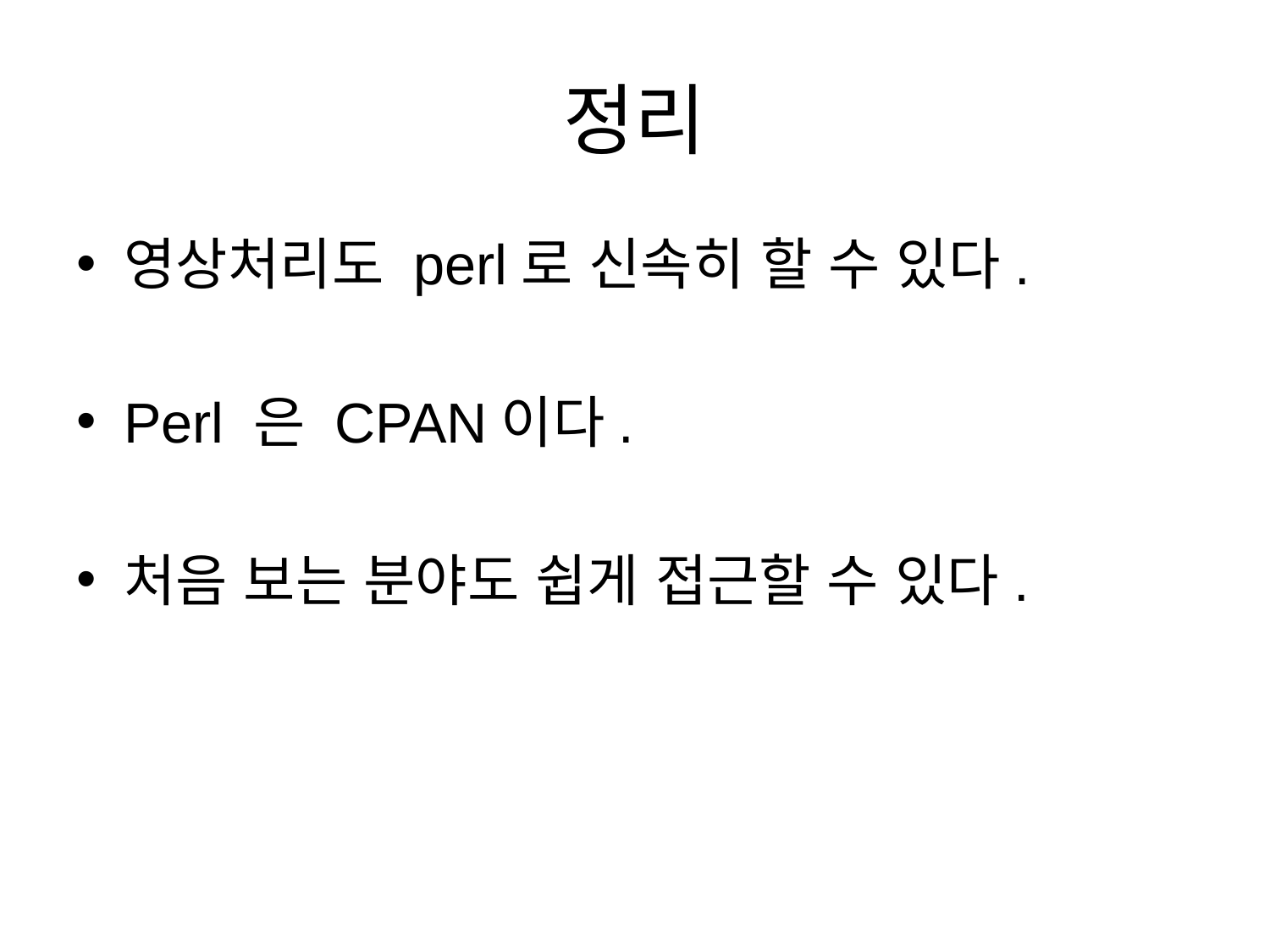

# 정리
영상처리도 perl로 신속히 할 수 있다.

Perl 은 CPAN이다.

처음 보는 분야도 쉽게 접근할 수 있다.